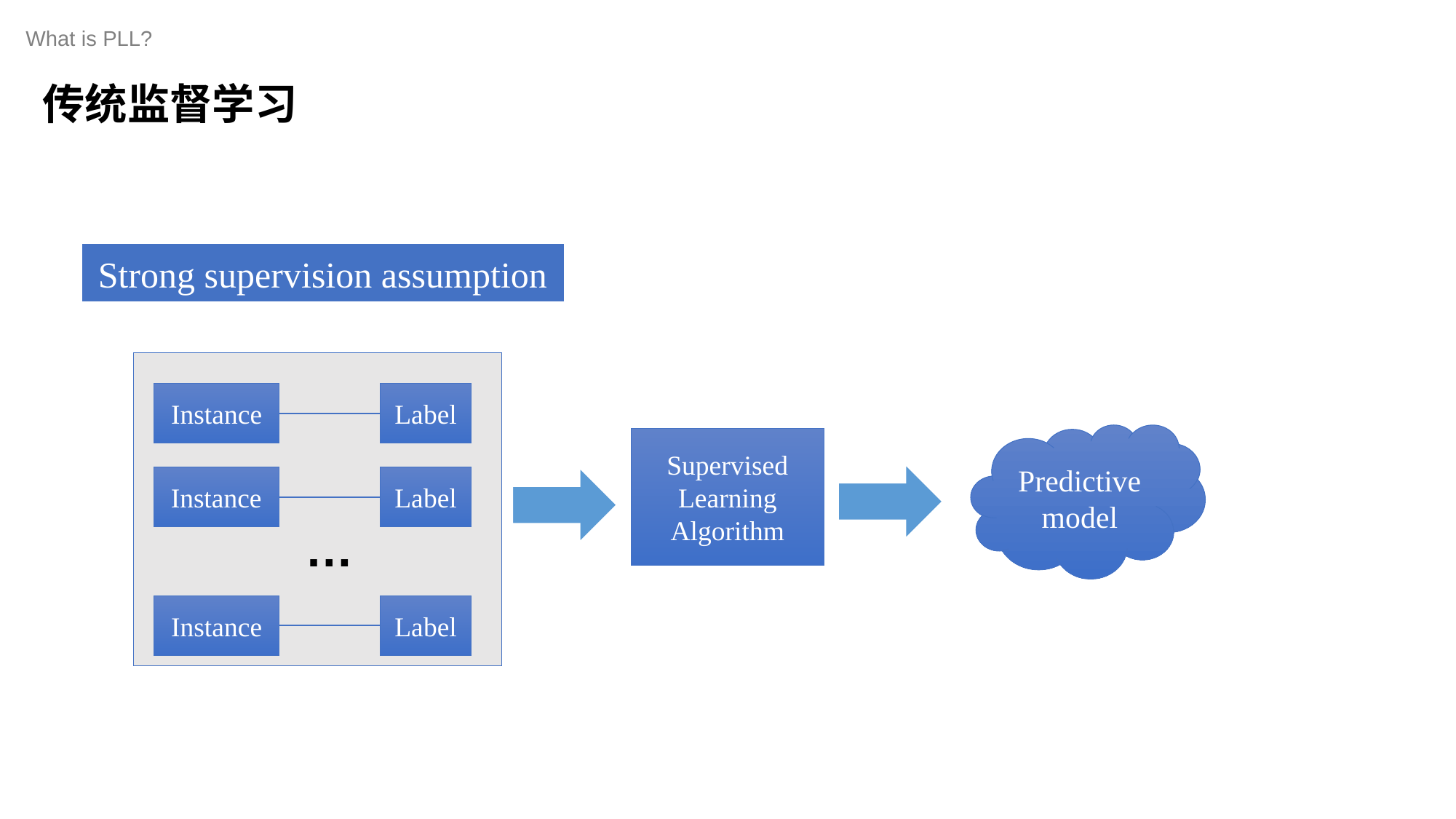

What is PLL?
传统监督学习
Strong supervision assumption

Instance
Label
Label
Instance
…
Instance
Label
Predictive model
Supervised Learning Algorithm